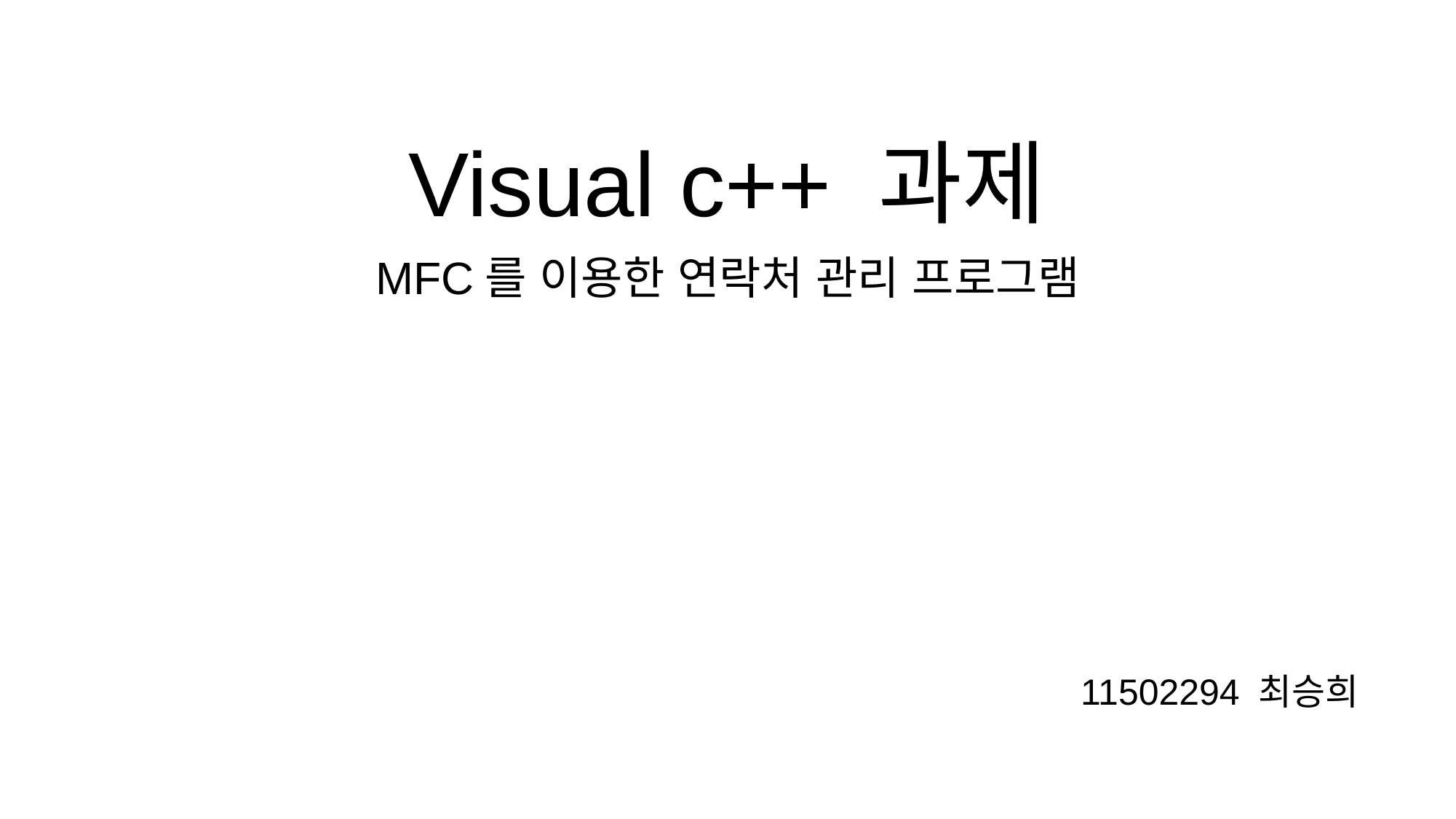

# Visual c++ 과제
MFC를 이용한 연락처 관리 프로그램
11502294 최승희